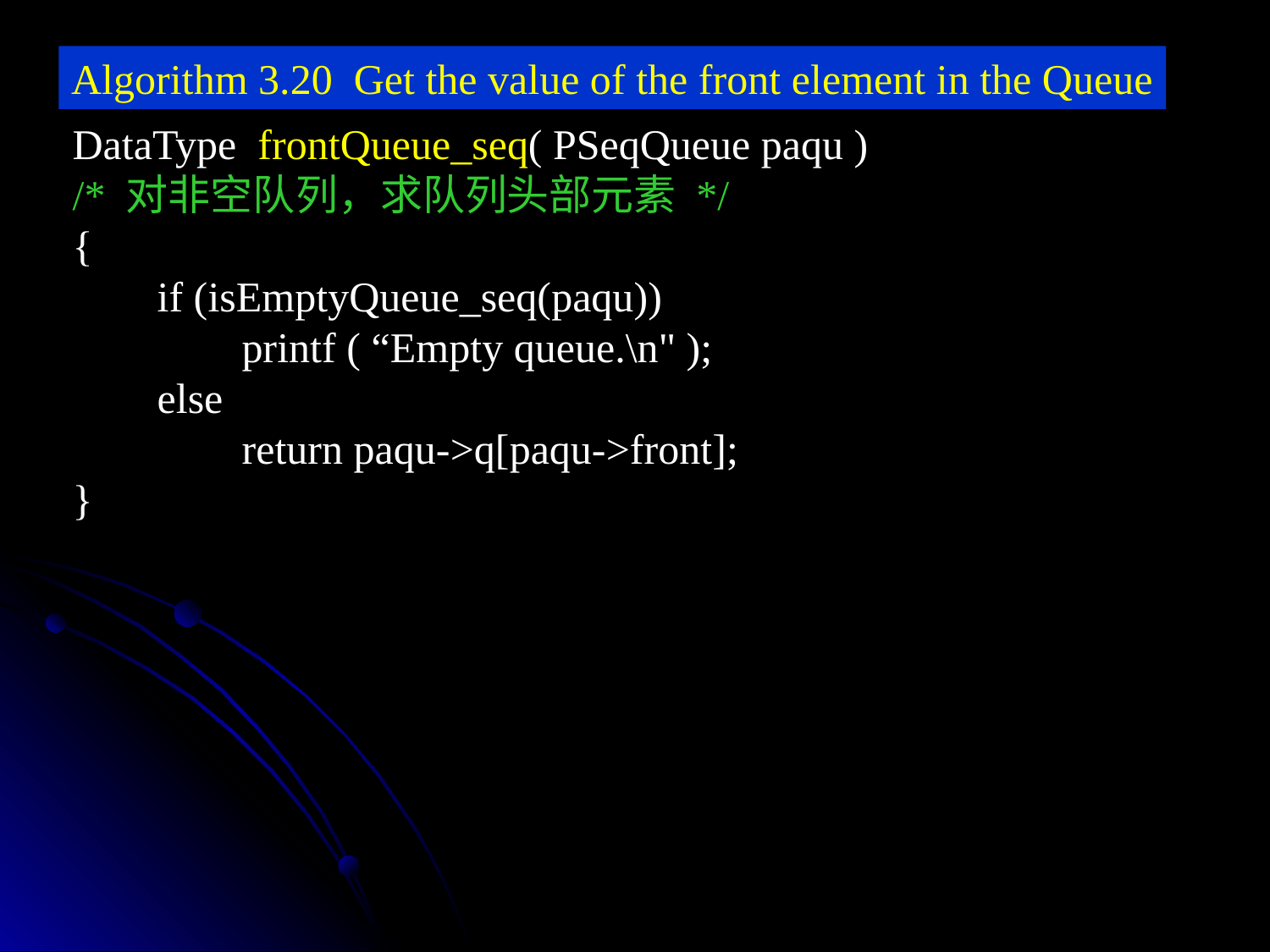

Algorithm 3.20  Get the value of the front element in the Queue
DataType  frontQueue_seq( PSeqQueue paqu )
/* 对非空队列，求队列头部元素 */
{
        if (isEmptyQueue_seq(paqu))
                printf ( “Empty queue.\n" );
        else
                return paqu->q[paqu->front];
}